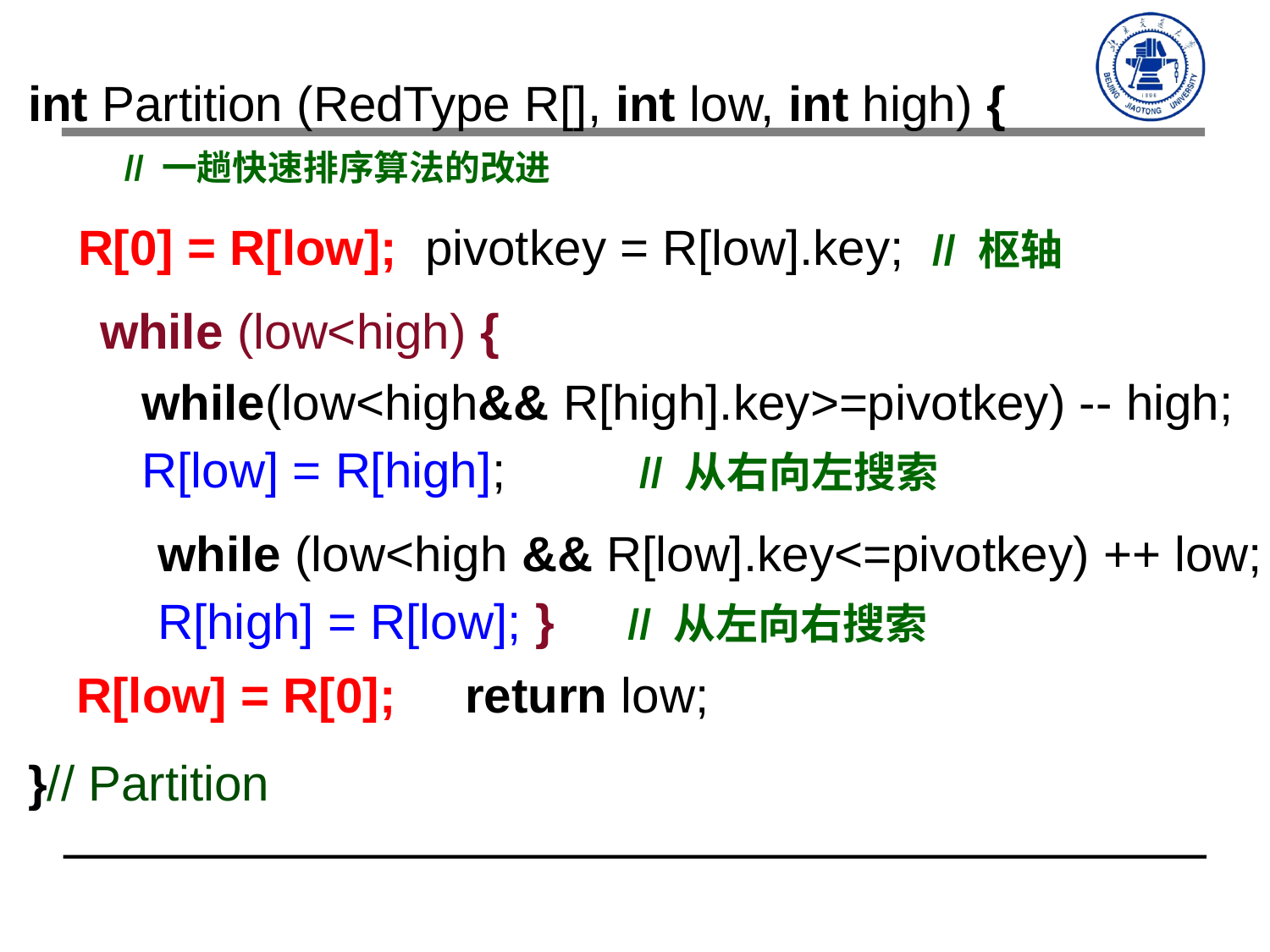

int Partition (RedType R[], int low, int high) {
       // 一趟快速排序算法的改进

}// Partition
R[0] = R[low];  pivotkey = R[low].key;  // 枢轴
while (low<high) {

while(low<high&& R[high].key>=pivotkey) -- high;
R[low] = R[high];　　 // 从右向左搜索
while (low<high && R[low].key<=pivotkey) ++ low;
R[high] = R[low]; }　// 从左向右搜索
R[low] = R[0];     return low;